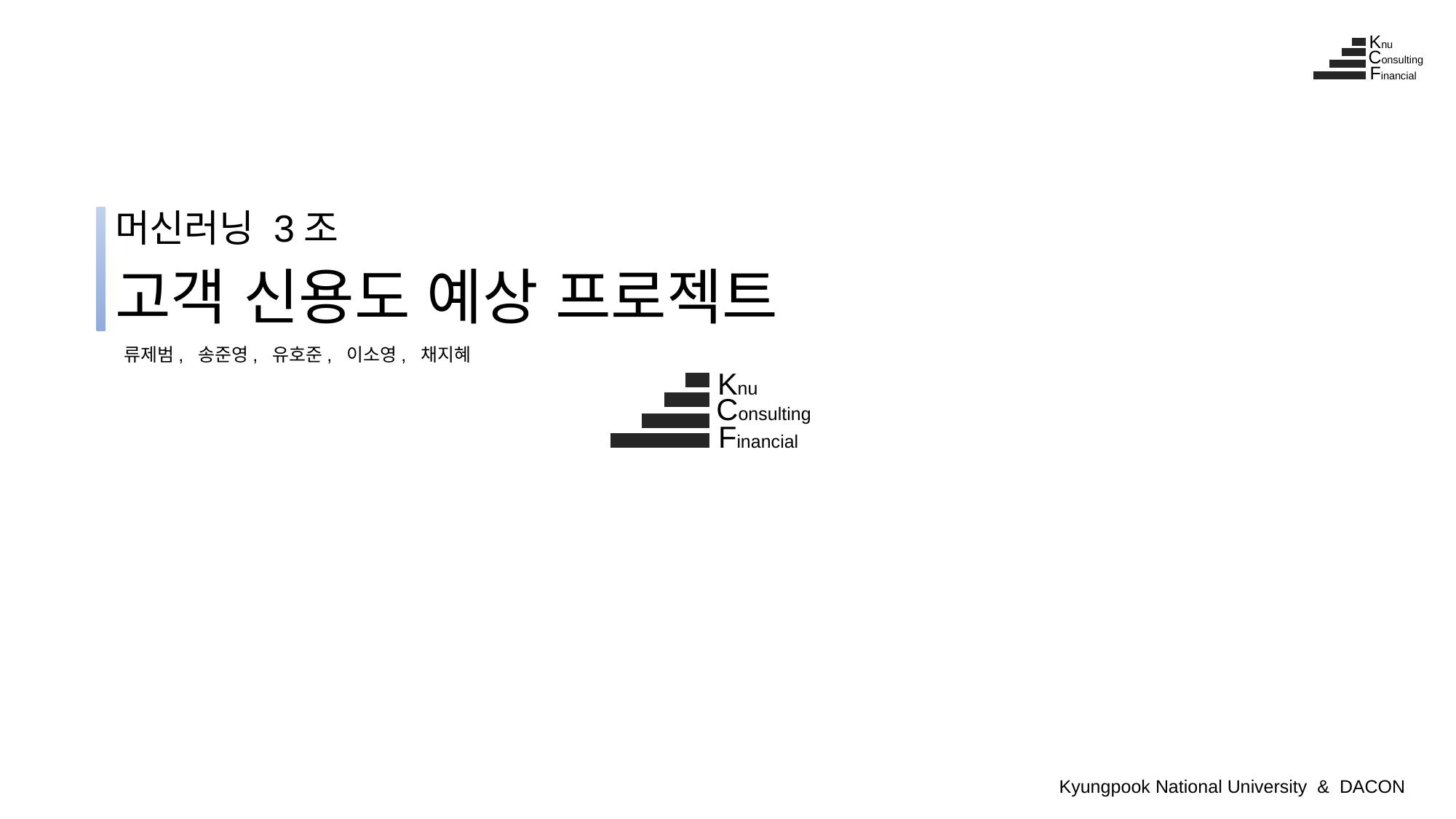

Knu
Consulting
Financial

머신러닝 3조

고객 신용도 예상 프로젝트

류제범,  송준영,  유호준,  이소영,  채지혜
Kyungpook National University  &  DACON
Knu
Consulting
Financial